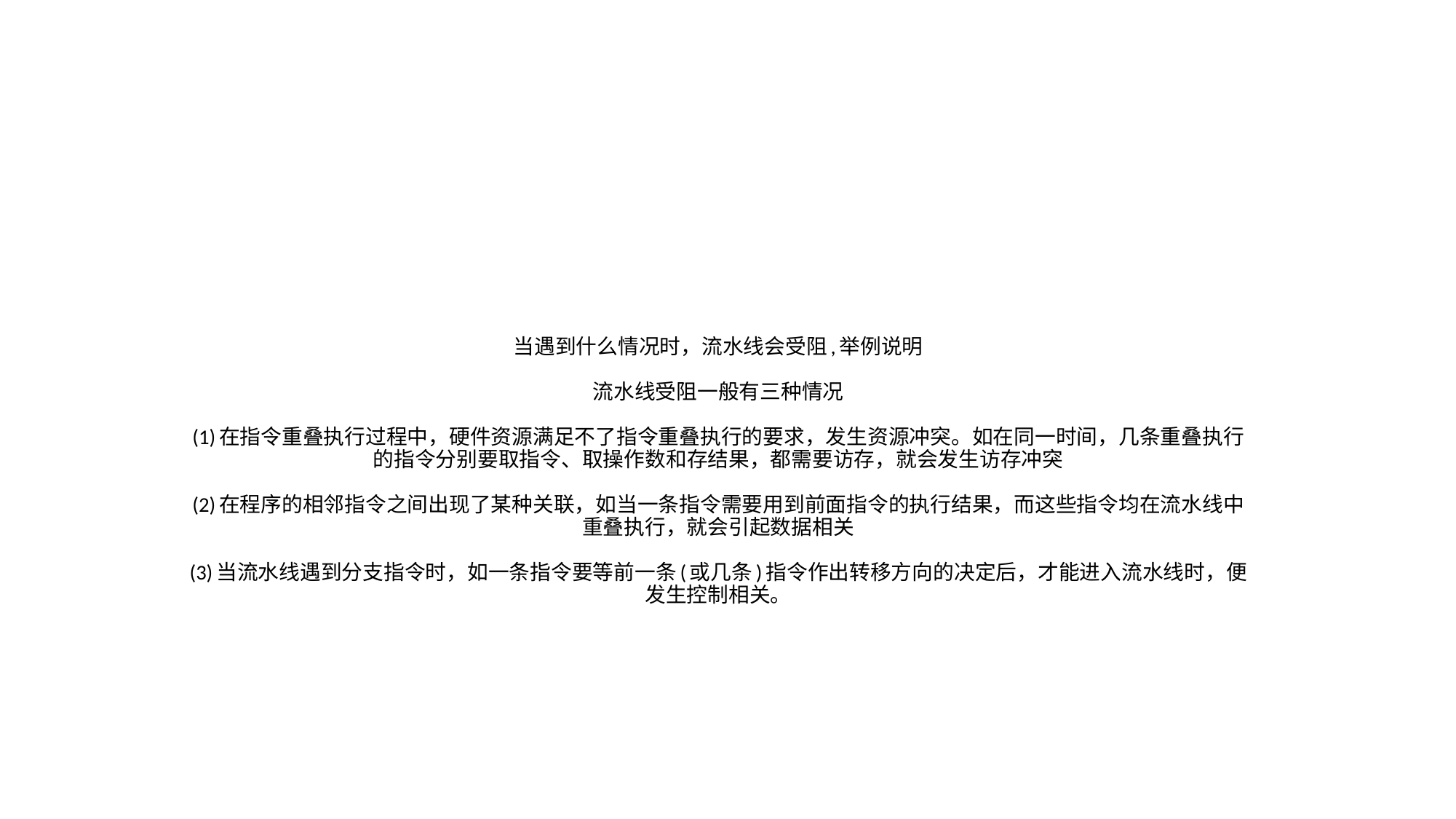

# 当遇到什么情况时，流水线会受阻,举例说明 流水线受阻一般有三种情况 (1)在指令重叠执行过程中，硬件资源满足不了指令重叠执行的要求，发生资源冲突。如在同一时间，几条重叠执行的指令分别要取指令、取操作数和存结果，都需要访存，就会发生访存冲突 (2)在程序的相邻指令之间出现了某种关联，如当一条指令需要用到前面指令的执行结果，而这些指令均在流水线中重叠执行，就会引起数据相关 (3)当流水线遇到分支指令时，如一条指令要等前一条(或几条)指令作出转移方向的决定后，才能进入流水线时，便发生控制相关。